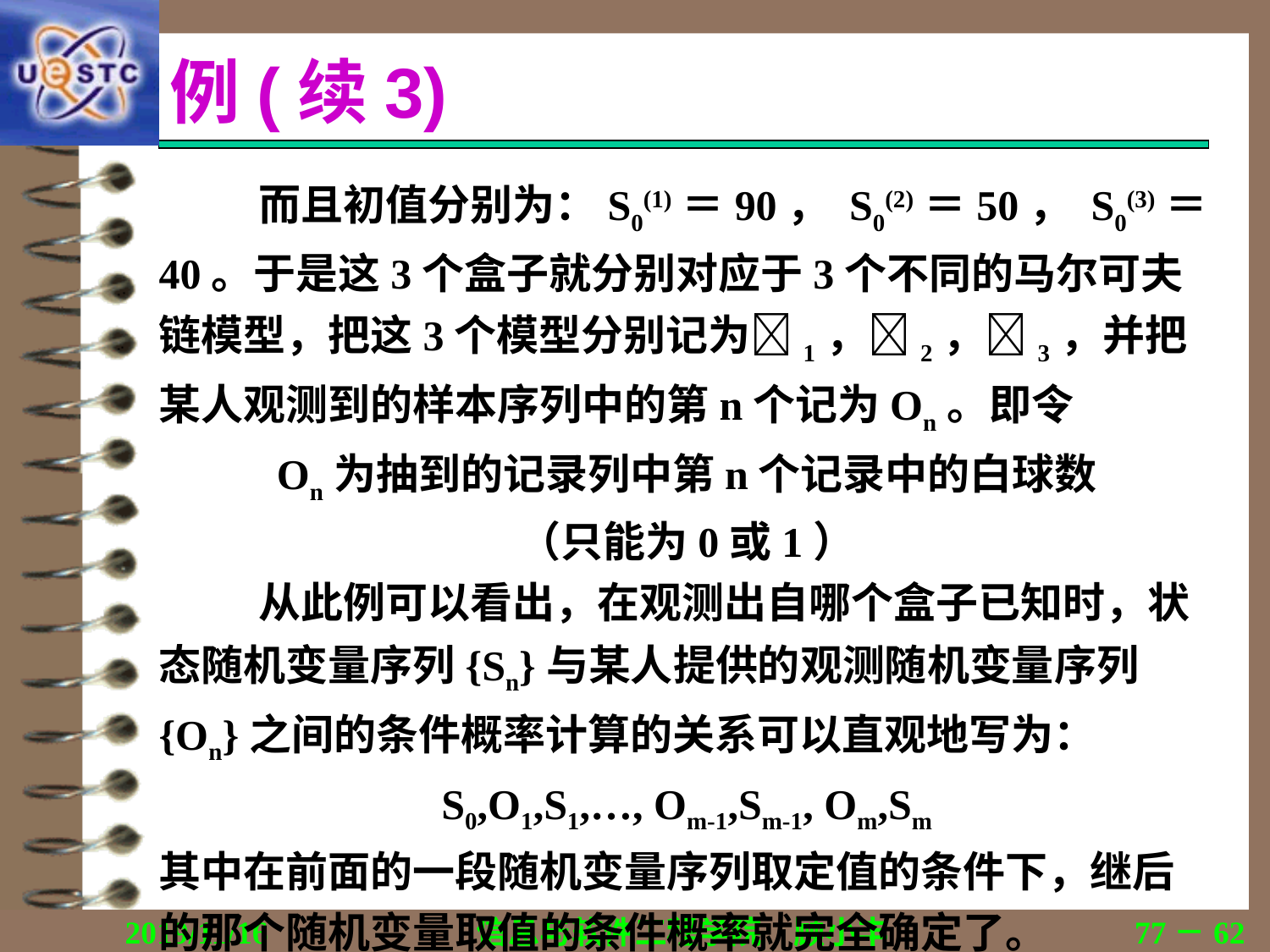

# 例(续3)
而且初值分别为：S0(1)＝90， S0(2)＝50， S0(3)＝40。于是这3个盒子就分别对应于3个不同的马尔可夫链模型，把这3个模型分别记为λ1，λ2，λ3，并把某人观测到的样本序列中的第n个记为On。即令
On为抽到的记录列中第n个记录中的白球数
（只能为0或1）
从此例可以看出，在观测出自哪个盒子已知时，状态随机变量序列{Sn}与某人提供的观测随机变量序列{On}之间的条件概率计算的关系可以直观地写为：
S0,O1,S1,…, Om-1,Sm-1, Om,Sm
其中在前面的一段随机变量序列取定值的条件下，继后的那个随机变量取值的条件概率就完全确定了。

2019/11/16
信息与软件工程学院　顾小丰
77－62